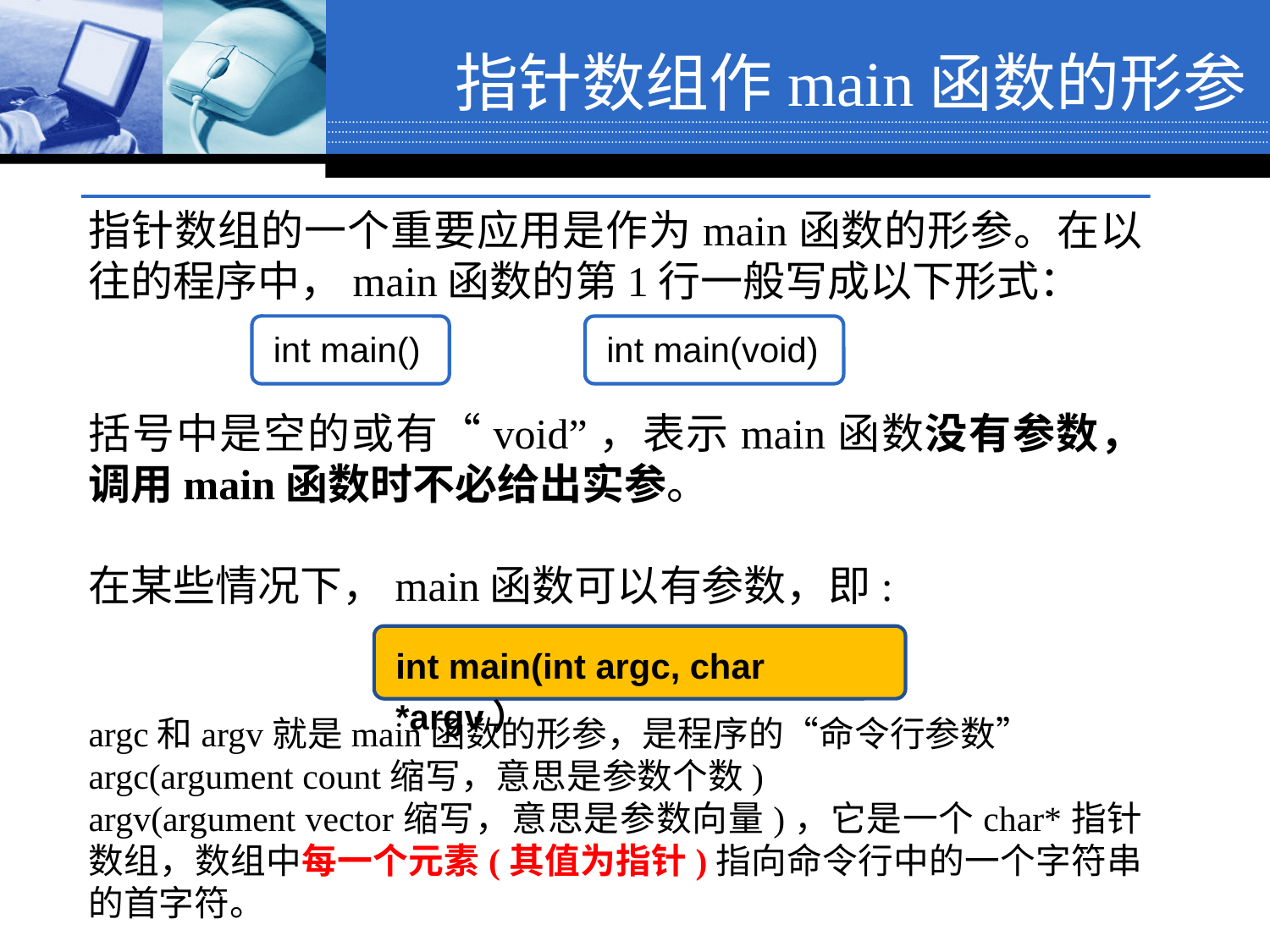

# 指针数组作main函数的形参
指针数组的一个重要应用是作为main函数的形参。在以往的程序中，main函数的第1行一般写成以下形式：

括号中是空的或有“void”，表示main函数没有参数，调用main函数时不必给出实参。

在某些情况下，main函数可以有参数，即:

argc和argv就是main函数的形参，是程序的“命令行参数”
argc(argument count缩写，意思是参数个数)
argv(argument vector缩写，意思是参数向量)，它是一个char*指针数组，数组中每一个元素(其值为指针)指向命令行中的一个字符串的首字符。

int main()
int main(void)
int main(int argc, char *argv）